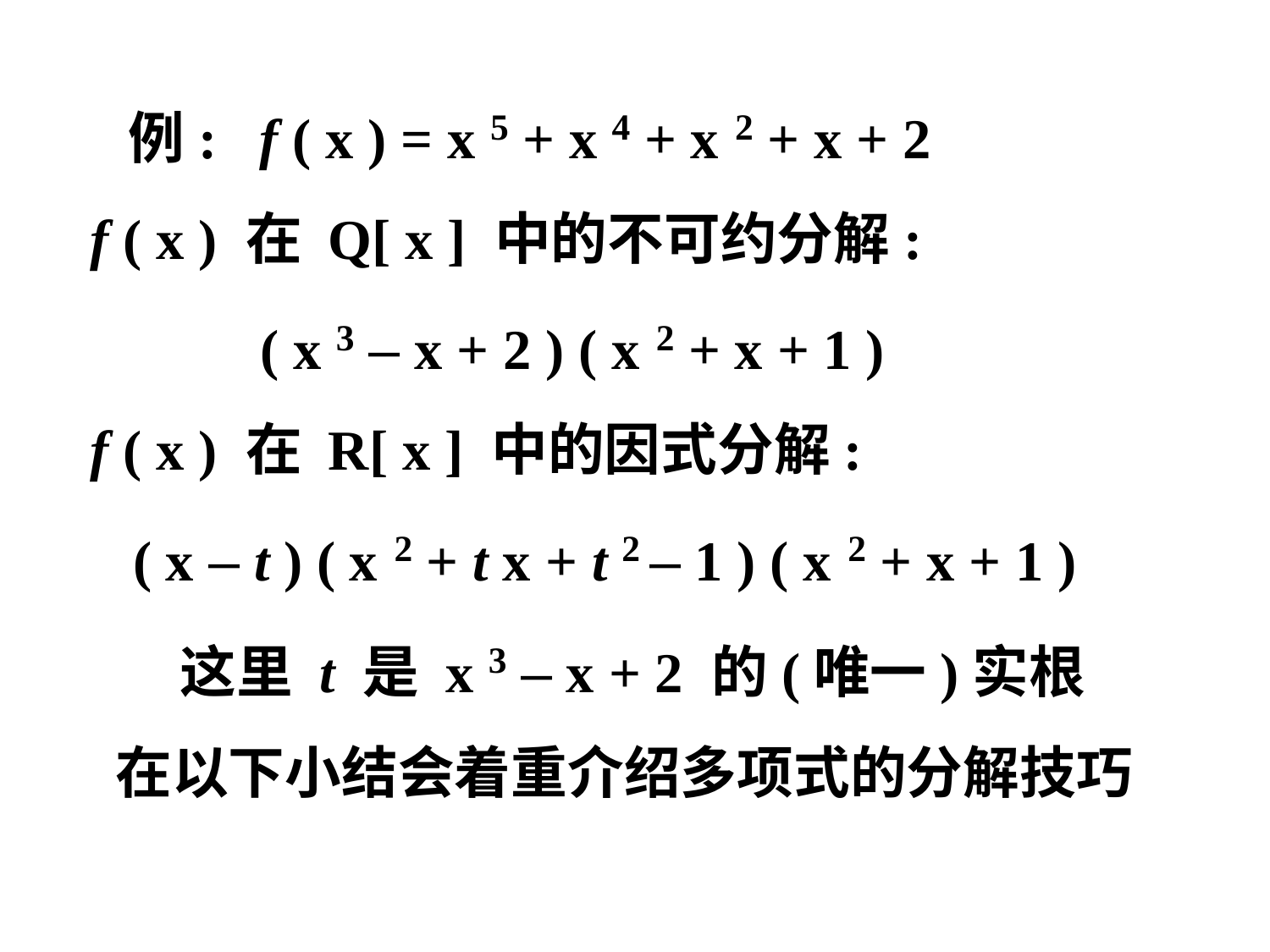

例:   f ( x ) = x 5 + x 4 + x 2 + x + 2
 f ( x ) 在 Q[ x ] 中的不可约分解:
             ( x 3 – x + 2 ) ( x 2 + x + 1 )
 f ( x ) 在 R[ x ] 中的因式分解:
    ( x – t ) ( x 2 + t x + t 2 – 1 ) ( x 2 + x + 1 )
       这里 t 是 x 3 – x + 2 的(唯一)实根
  在以下小结会着重介绍多项式的分解技巧